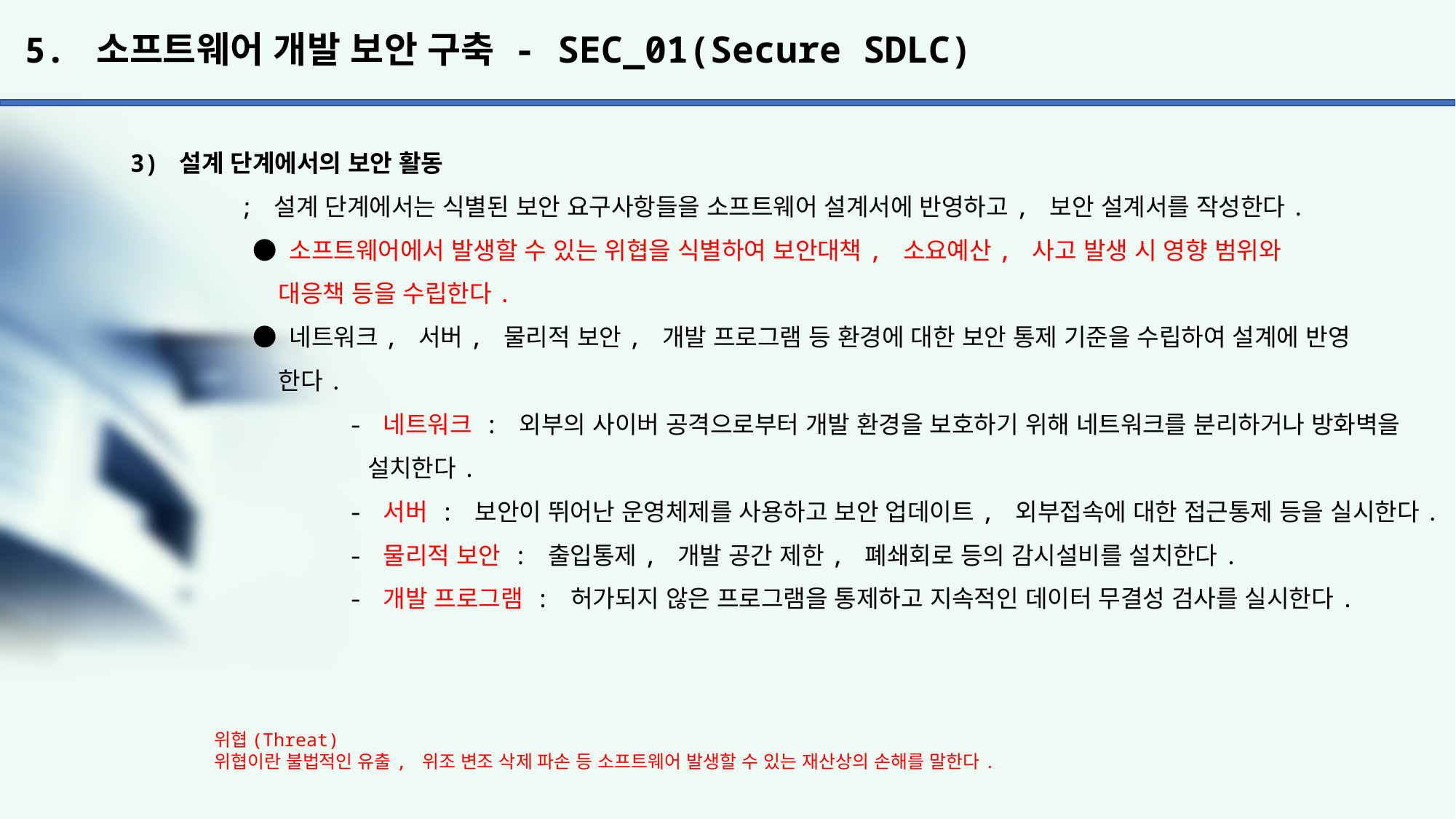

# 5. 소프트웨어 개발 보안 구축 - SEC_01(Secure SDLC)
3) 설계 단계에서의 보안 활동
	; 설계 단계에서는 식별된 보안 요구사항들을 소프트웨어 설계서에 반영하고, 보안 설계서를 작성한다.
	  ● 소프트웨어에서 발생할 수 있는 위협을 식별하여 보안대책, 소요예산, 사고 발생 시 영향 범위와
	     대응책 등을 수립한다.
	  ● 네트워크, 서버, 물리적 보안, 개발 프로그램 등 환경에 대한 보안 통제 기준을 수립하여 설계에 반영
	     한다.
		- 네트워크 : 외부의 사이버 공격으로부터 개발 환경을 보호하기 위해 네트워크를 분리하거나 방화벽을
		  설치한다.
		- 서버 : 보안이 뛰어난 운영체제를 사용하고 보안 업데이트, 외부접속에 대한 접근통제 등을 실시한다.
		- 물리적 보안 : 출입통제, 개발 공간 제한, 폐쇄회로 등의 감시설비를 설치한다.
		- 개발 프로그램 : 허가되지 않은 프로그램을 통제하고 지속적인 데이터 무결성 검사를 실시한다.
위협(Threat)
위협이란 불법적인 유출, 위조 변조 삭제 파손 등 소프트웨어 발생할 수 있는 재산상의 손해를 말한다.